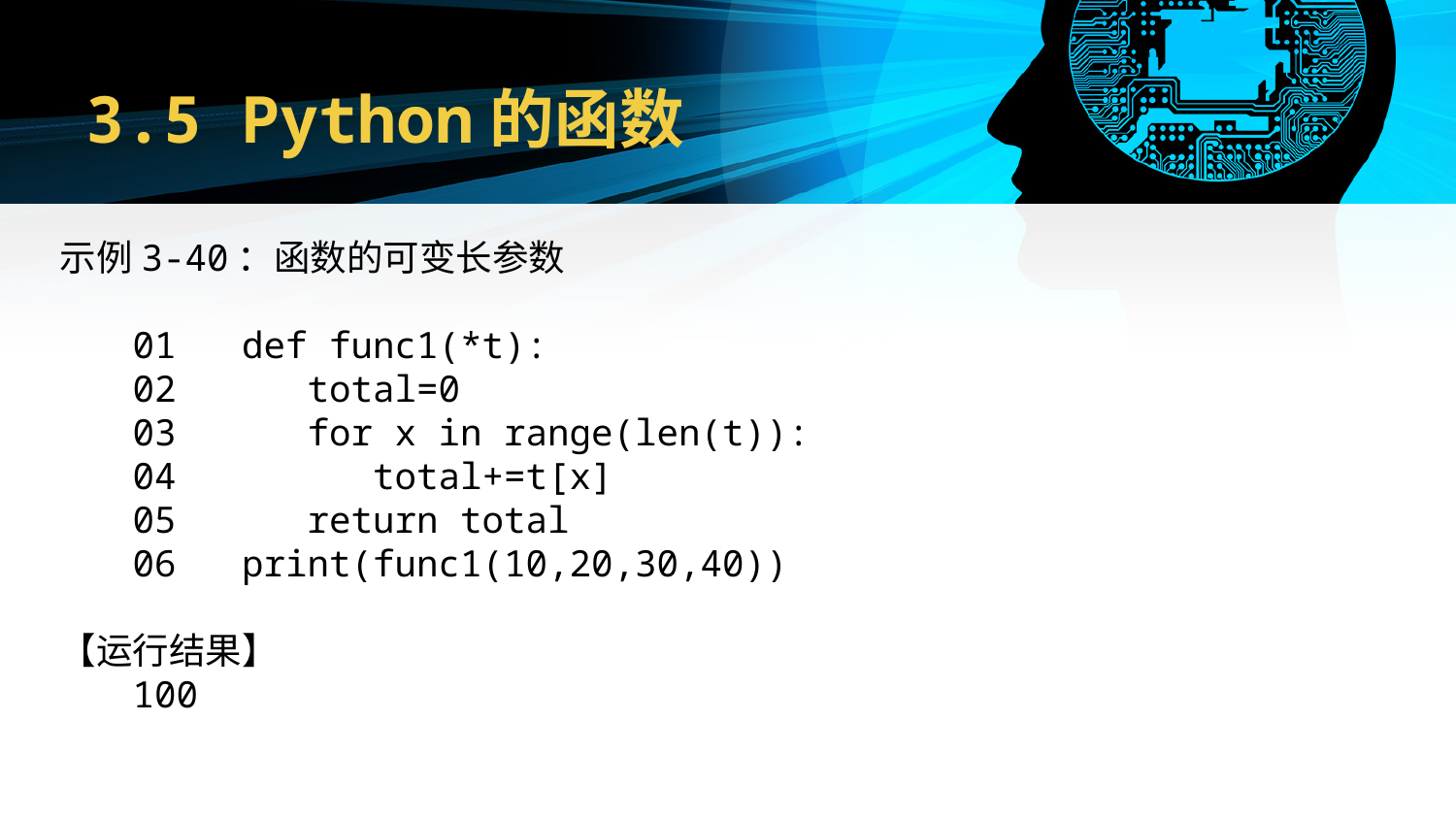

# 3.5 Python的函数
示例3-40：函数的可变长参数

01   def func1(*t):
02      total=0
03      for x in range(len(t)):
04         total+=t[x]
05      return total
06   print(func1(10,20,30,40))

【运行结果】
100